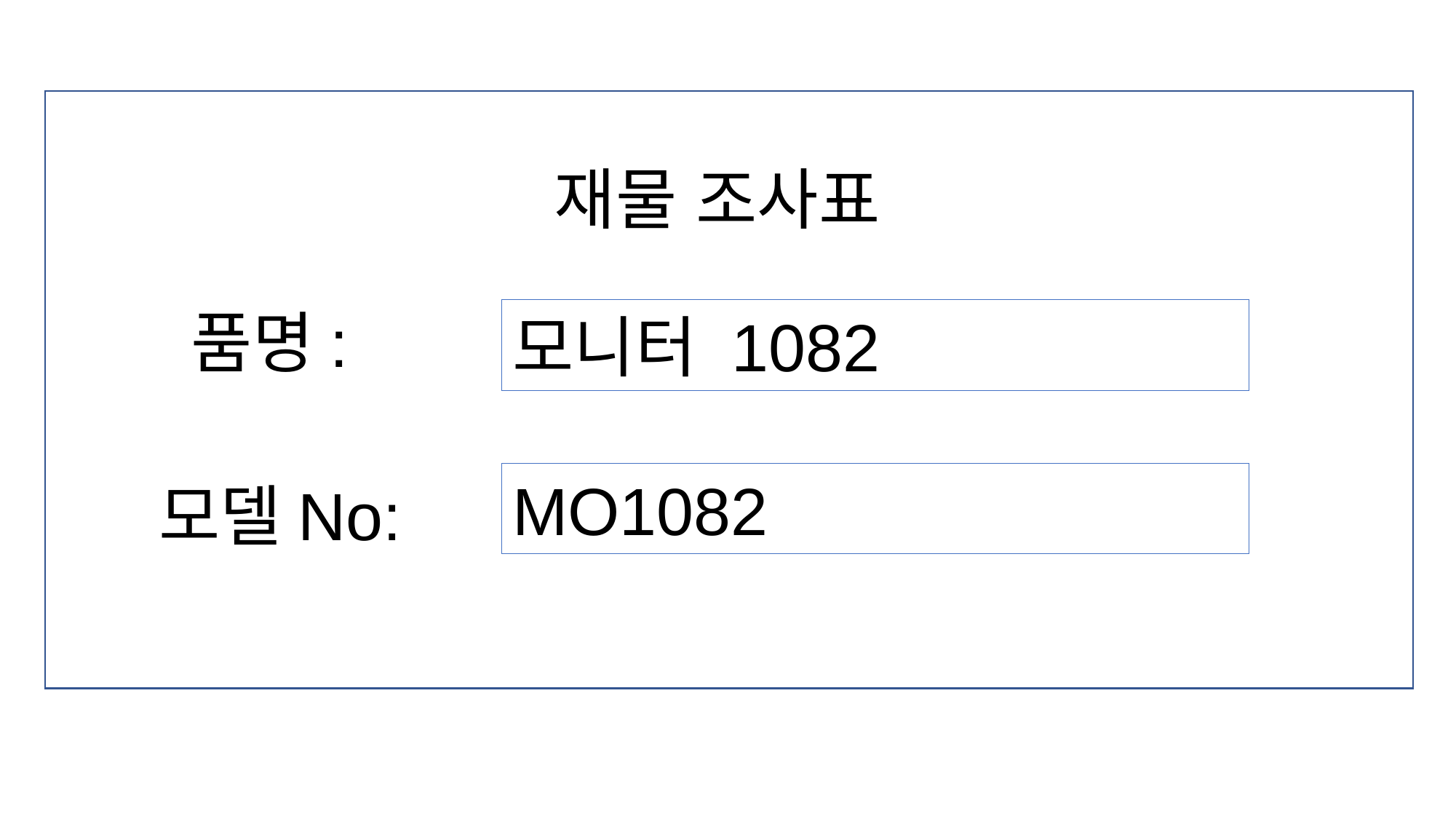

재물 조사표
품명:
모니터 1082
MO1082
모델No: